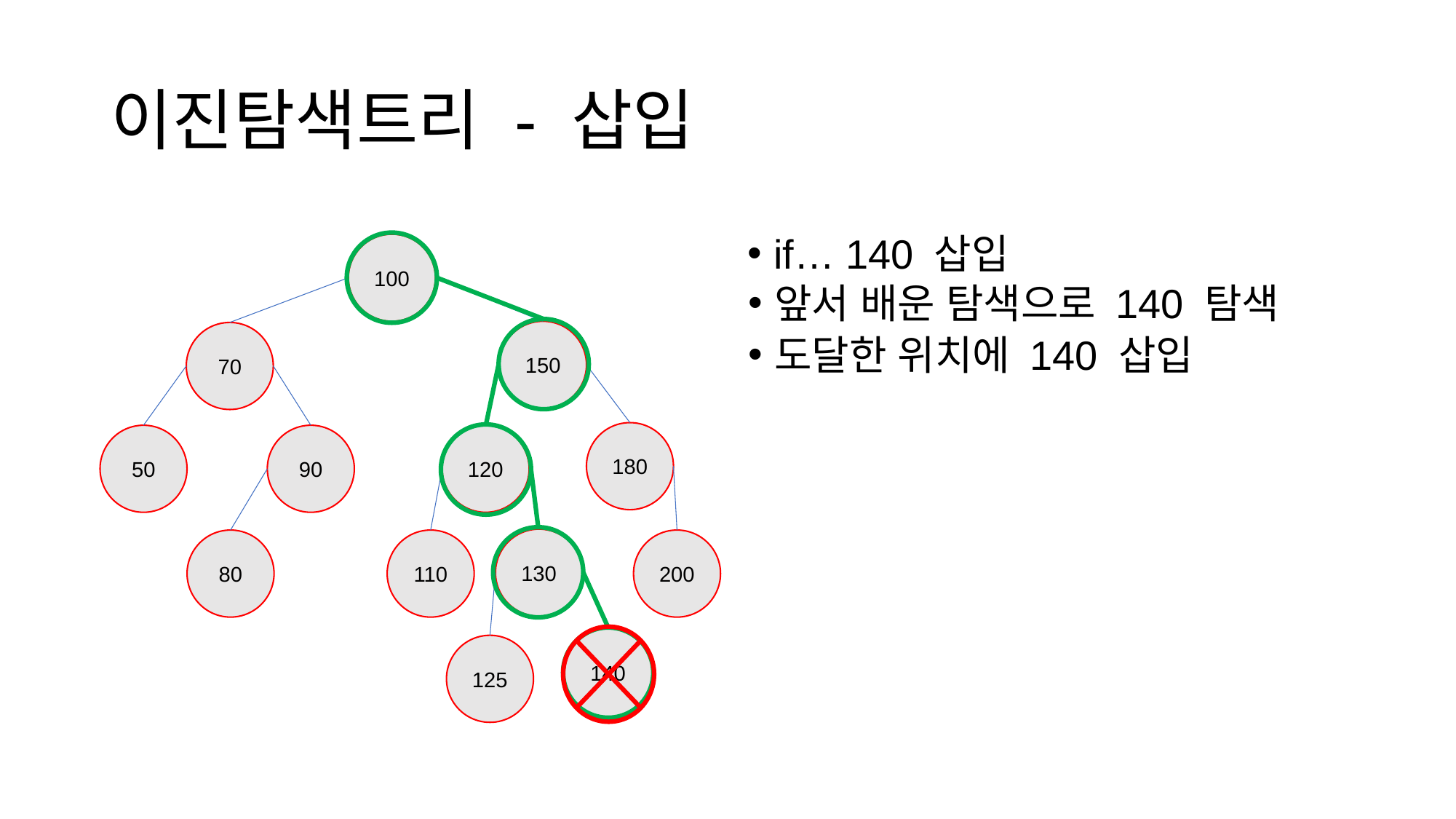

# 이진탐색트리 - 삽입
if… 140 삽입

100
앞서 배운 탐색으로 140 탐색

150
70
도달한 위치에 140 삽입
180

90
120
50

130
80
110
200

140
125